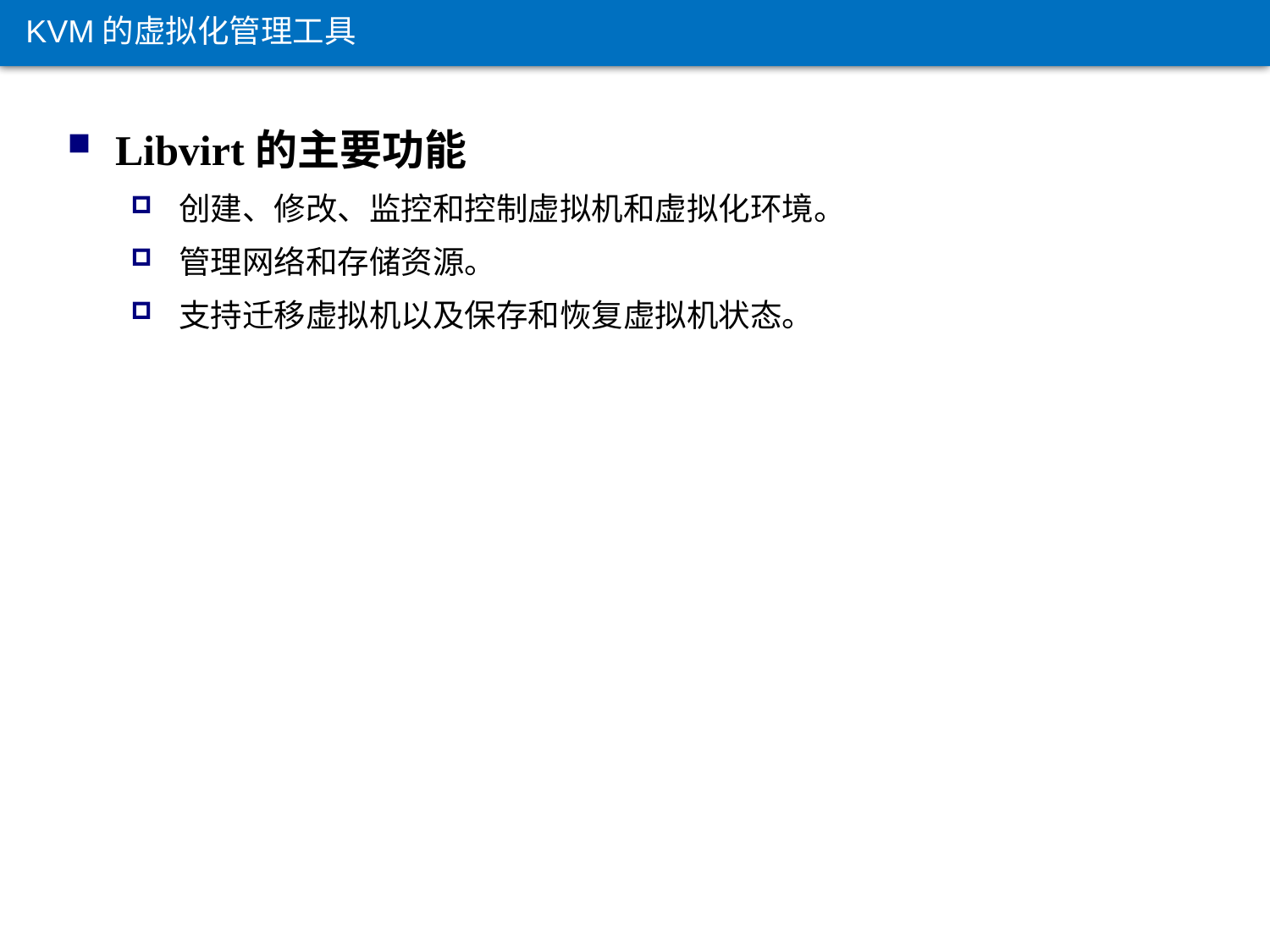

KVM的虚拟化管理工具
Libvirt的主要功能
创建、修改、监控和控制虚拟机和虚拟化环境。
管理网络和存储资源。
支持迁移虚拟机以及保存和恢复虚拟机状态。

15